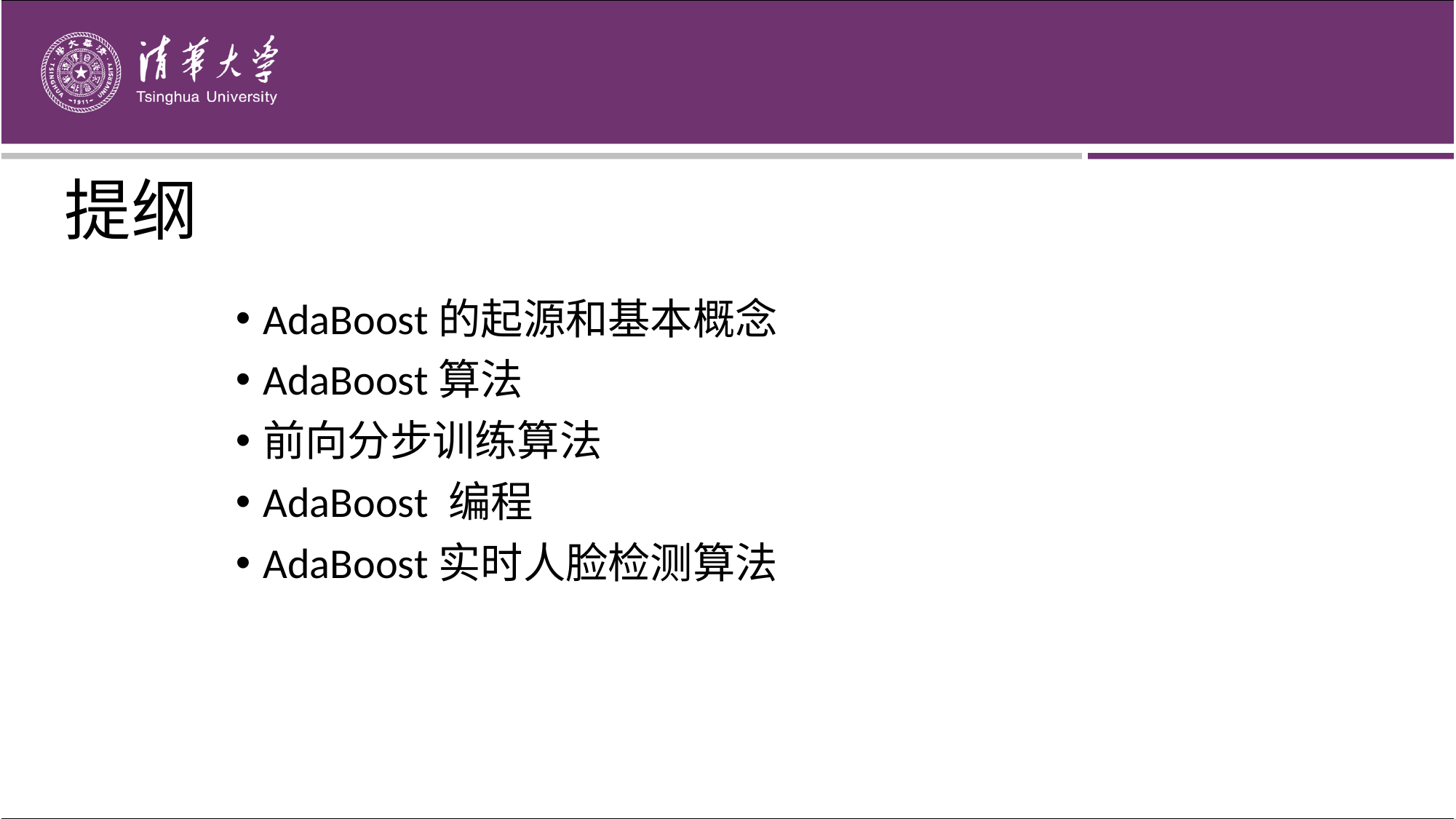

# 提纲
AdaBoost的起源和基本概念
AdaBoost算法
前向分步训练算法
AdaBoost 编程
AdaBoost实时人脸检测算法